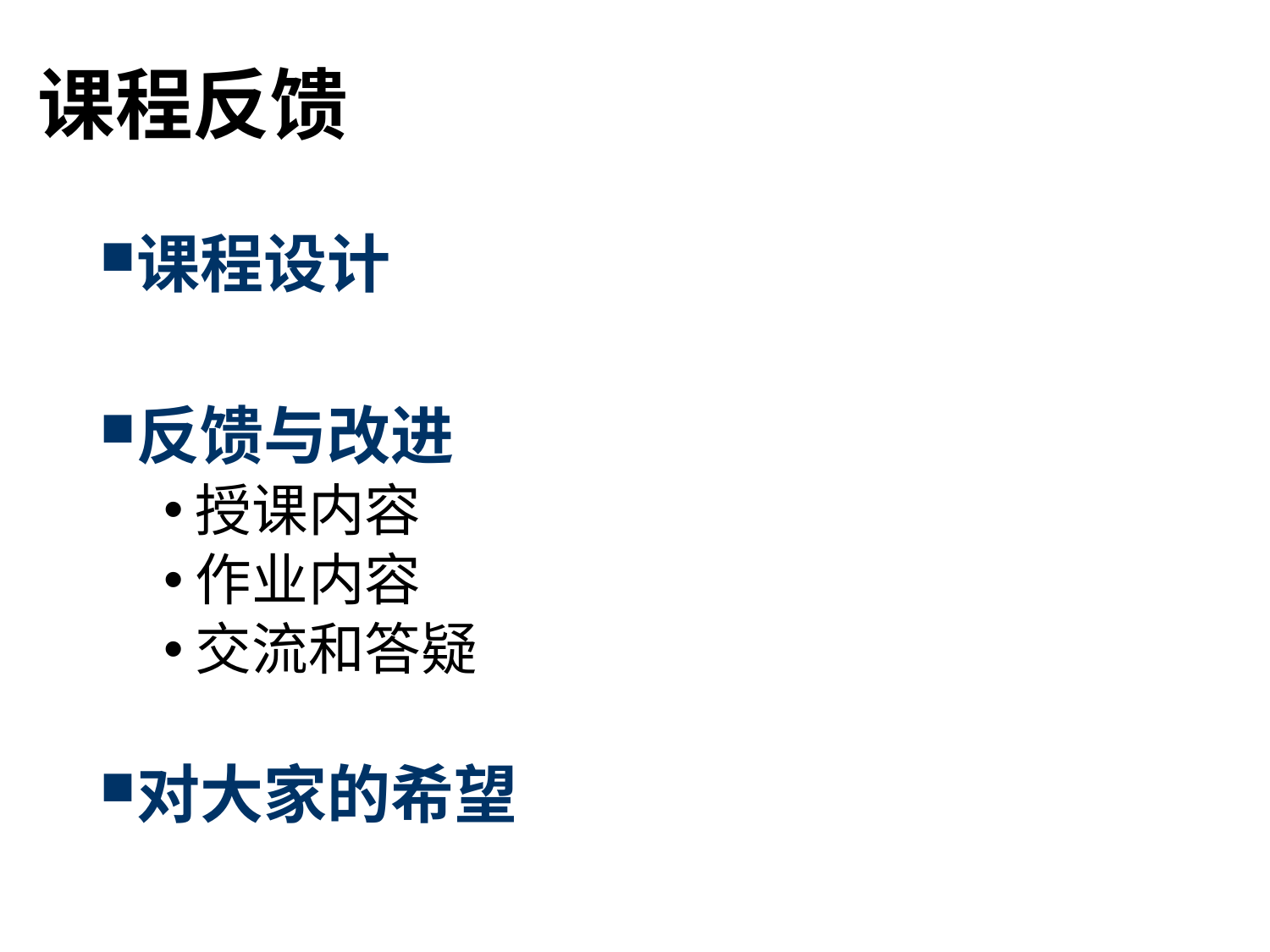

# 课程反馈
课程设计

反馈与改进
授课内容
作业内容
交流和答疑

对大家的希望